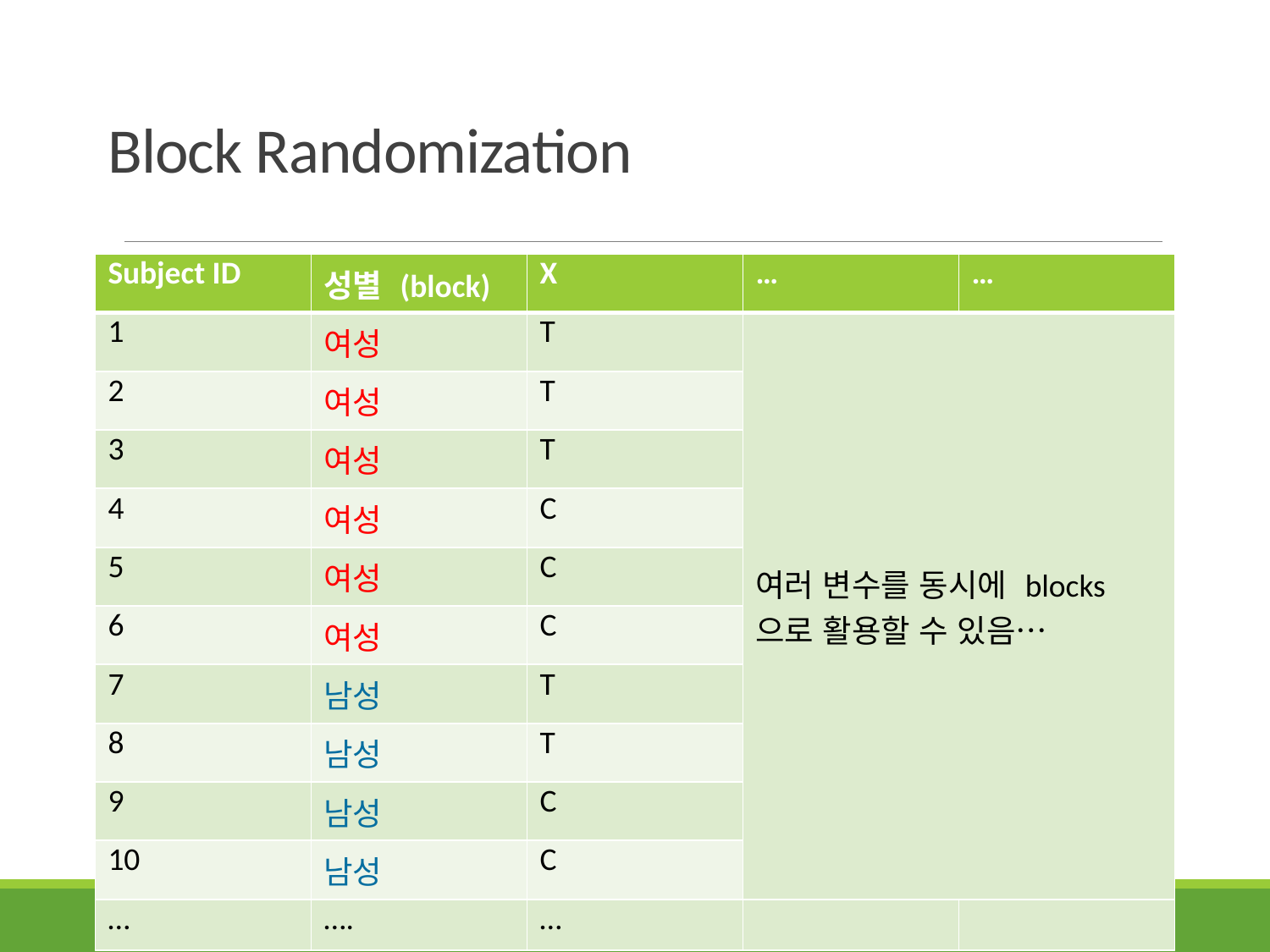

# Block Randomization
| Subject ID | 성별 (block) | X | … | … |
| --- | --- | --- | --- | --- |
| 1 | 여성 | T | 여러 변수를 동시에 blocks으로 활용할 수 있음… |  |
| 2 | 여성 | T |  |  |
| 3 | 여성 | T |  |  |
| 4 | 여성 | C |  |  |
| 5 | 여성 | C |  |  |
| 6 | 여성 | C |  |  |
| 7 | 남성 | T |  |  |
| 8 | 남성 | T |  |  |
| 9 | 남성 | C |  |  |
| 10 | 남성 | C |  |  |
| … | …. | … |  |  |